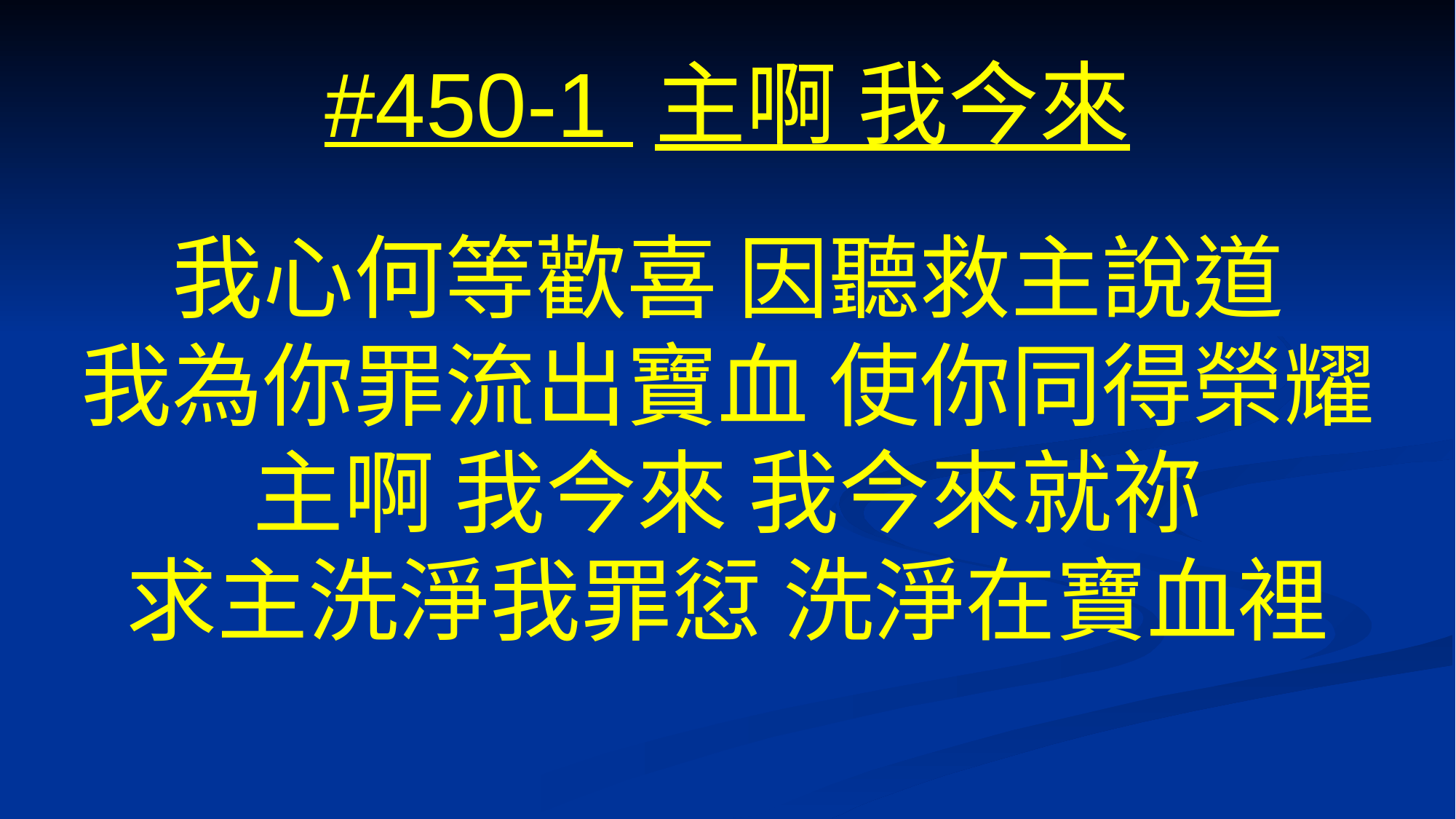

# #450-1 主啊 我今來
我心何等歡喜 因聽救主說道
我為你罪流出寶血 使你同得榮耀
主啊 我今來 我今來就祢
求主洗淨我罪愆 洗淨在寶血裡